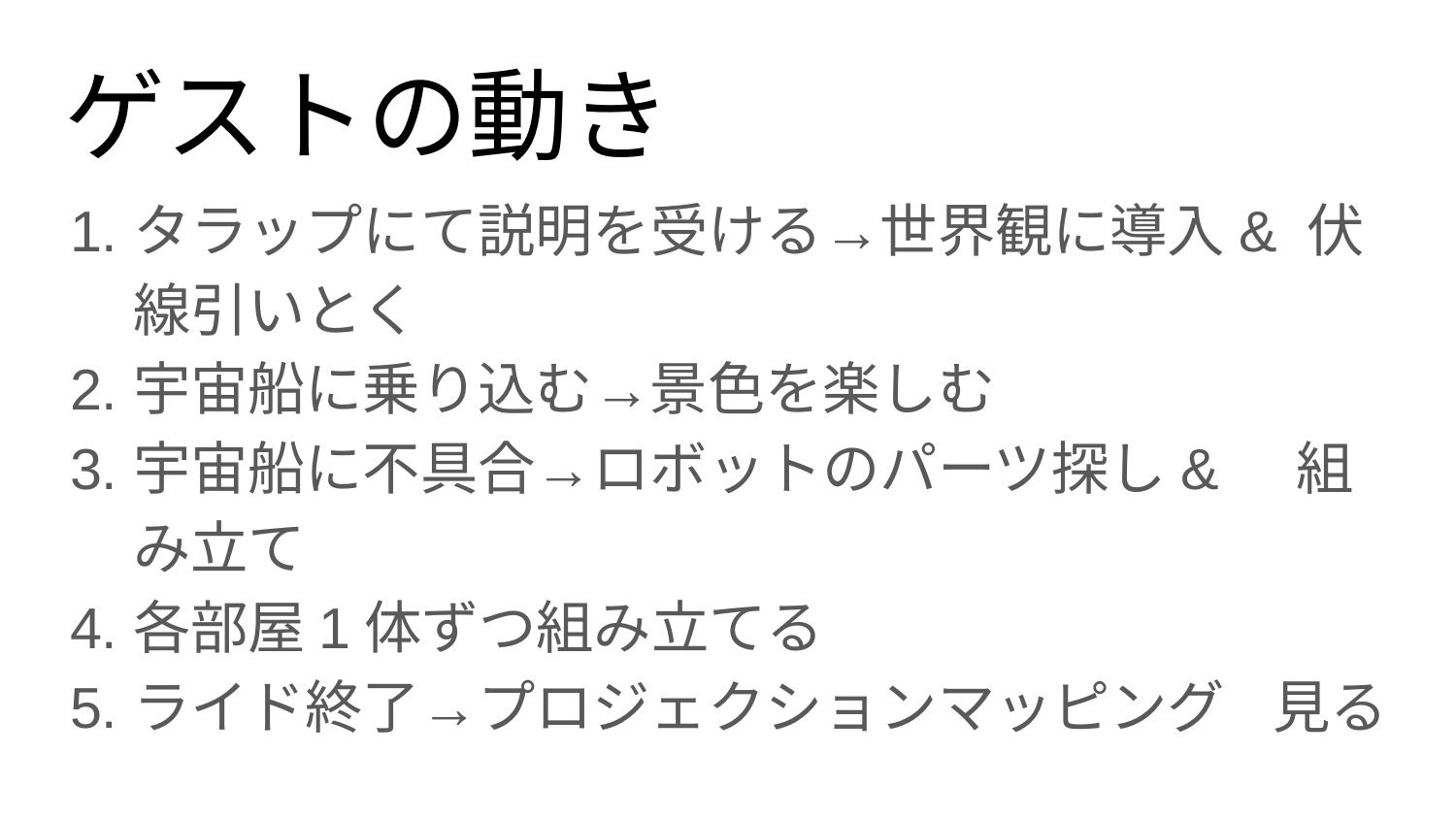

# ゲストの動き
タラップにて説明を受ける→世界観に導入& 伏線引いとく
宇宙船に乗り込む→景色を楽しむ
宇宙船に不具合→ロボットのパーツ探し&    組み立て
各部屋1体ずつ組み立てる
ライド終了→プロジェクションマッピング   見る